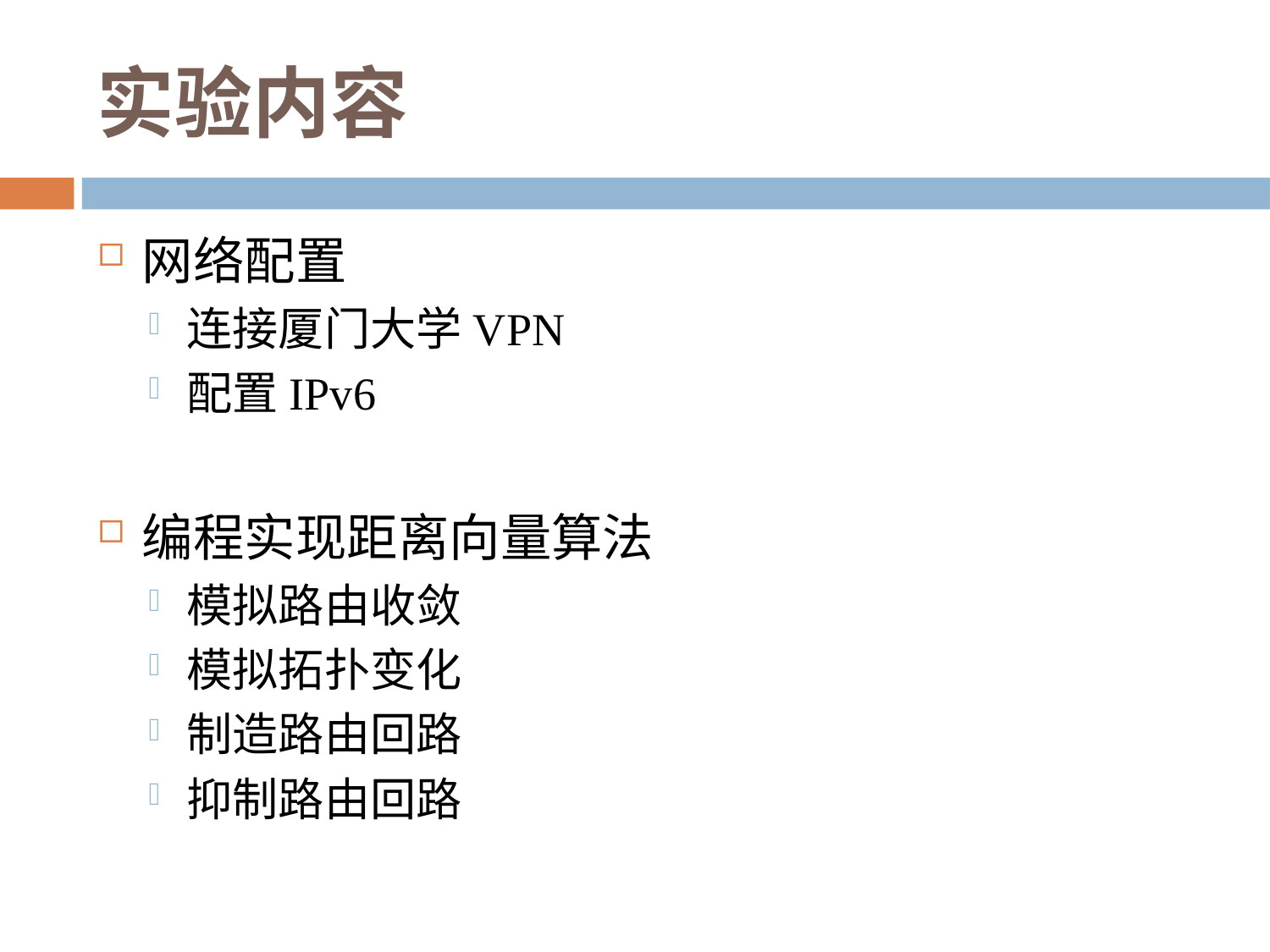

# 实验内容
网络配置
连接厦门大学VPN
配置IPv6

编程实现距离向量算法
模拟路由收敛
模拟拓扑变化
制造路由回路
抑制路由回路